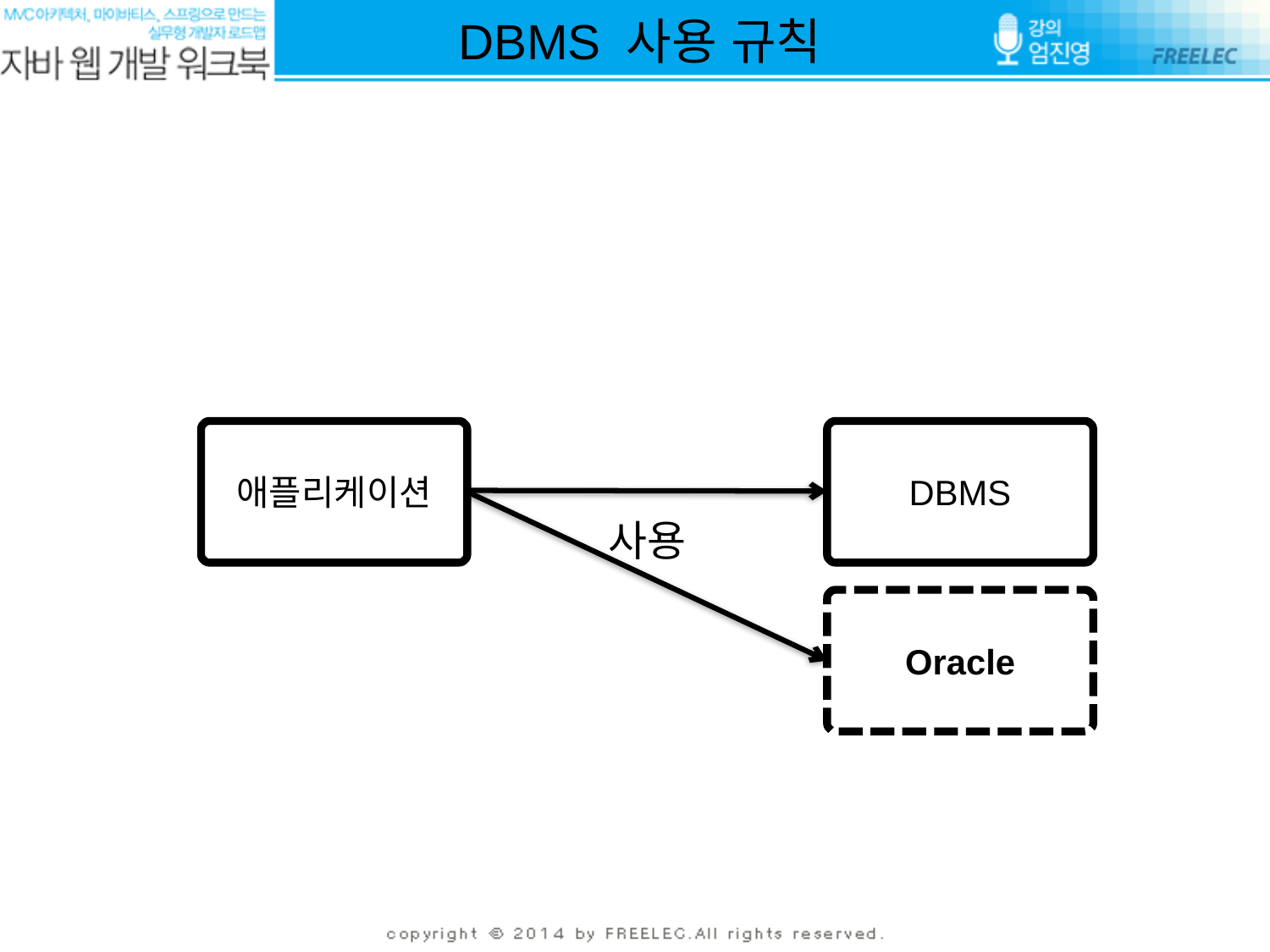

DBMS 사용 규칙
애플리케이션
DBMS
사용
Oracle